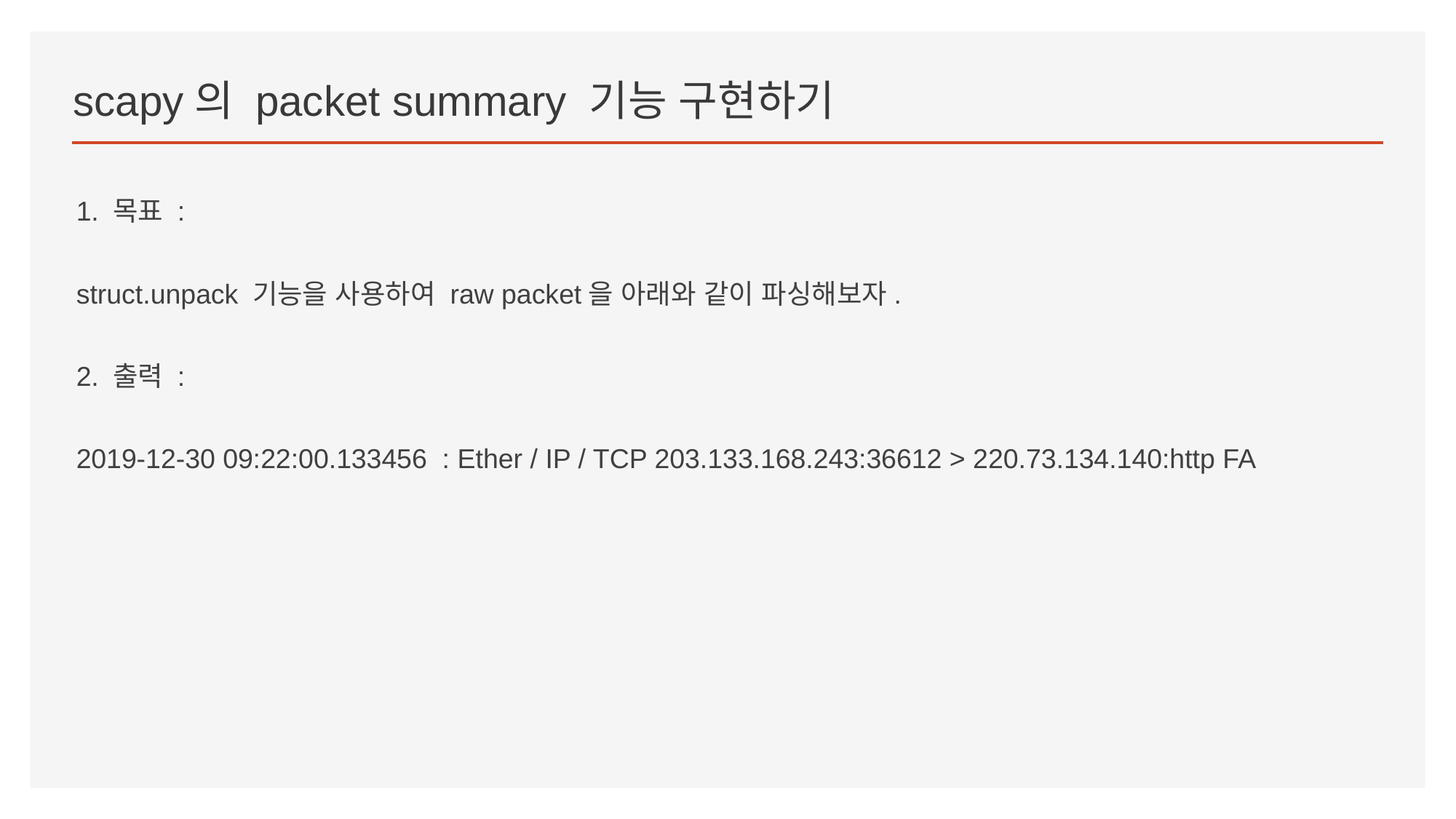

# scapy의 packet summary 기능 구현하기
1. 목표 :
struct.unpack 기능을 사용하여 raw packet을 아래와 같이 파싱해보자.
2. 출력 :
2019-12-30 09:22:00.133456  : Ether / IP / TCP 203.133.168.243:36612 > 220.73.134.140:http FA